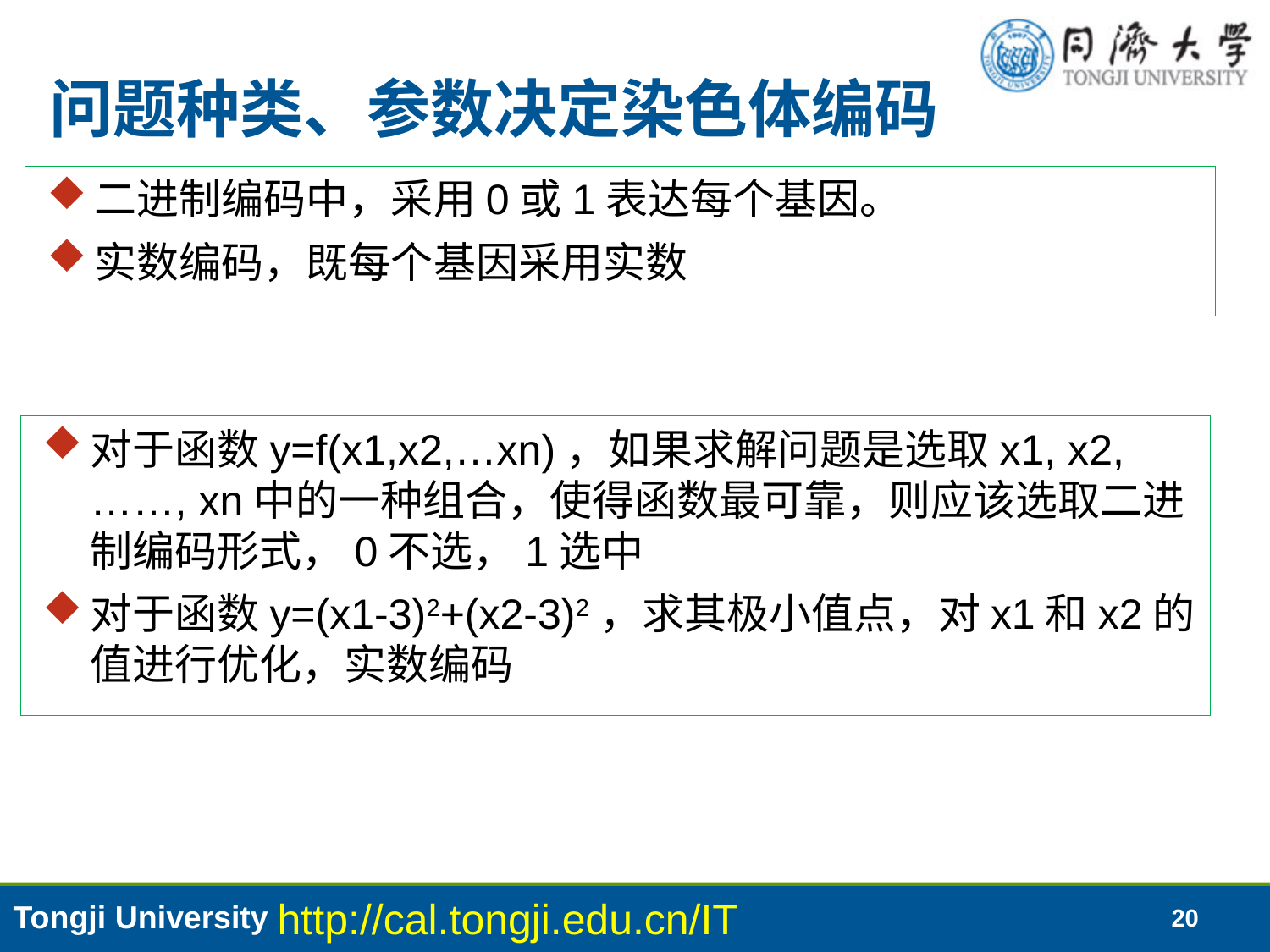

# 问题种类、参数决定染色体编码
二进制编码中，采用0或1表达每个基因。
实数编码，既每个基因采用实数
对于函数y=f(x1,x2,…xn)，如果求解问题是选取x1, x2,……, xn中的一种组合，使得函数最可靠，则应该选取二进制编码形式，0不选，1选中
对于函数y=(x1-3)2+(x2-3)2，求其极小值点，对x1和x2的值进行优化，实数编码